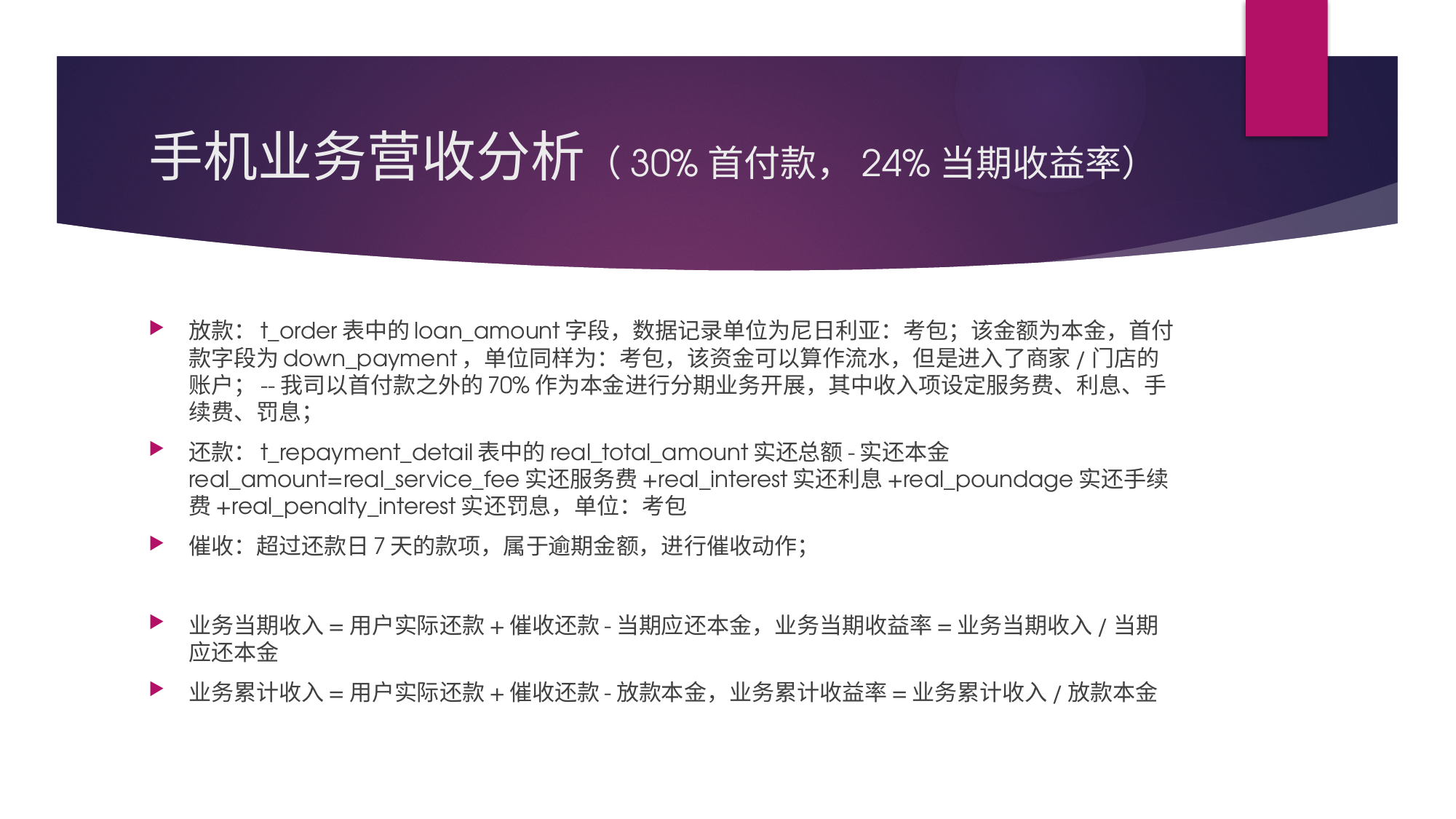

# 手机业务营收分析（30%首付款，24%当期收益率）
放款：t_order表中的loan_amount字段，数据记录单位为尼日利亚：考包；该金额为本金，首付款字段为down_payment，单位同样为：考包，该资金可以算作流水，但是进入了商家/门店的账户；--我司以首付款之外的70%作为本金进行分期业务开展，其中收入项设定服务费、利息、手续费、罚息；
还款：t_repayment_detail表中的real_total_amount实还总额-实还本金real_amount=real_service_fee实还服务费+real_interest实还利息+real_poundage实还手续费+real_penalty_interest实还罚息，单位：考包
催收：超过还款日7天的款项，属于逾期金额，进行催收动作；

业务当期收入=用户实际还款+催收还款-当期应还本金，业务当期收益率=业务当期收入/当期应还本金
业务累计收入=用户实际还款+催收还款-放款本金，业务累计收益率=业务累计收入/放款本金